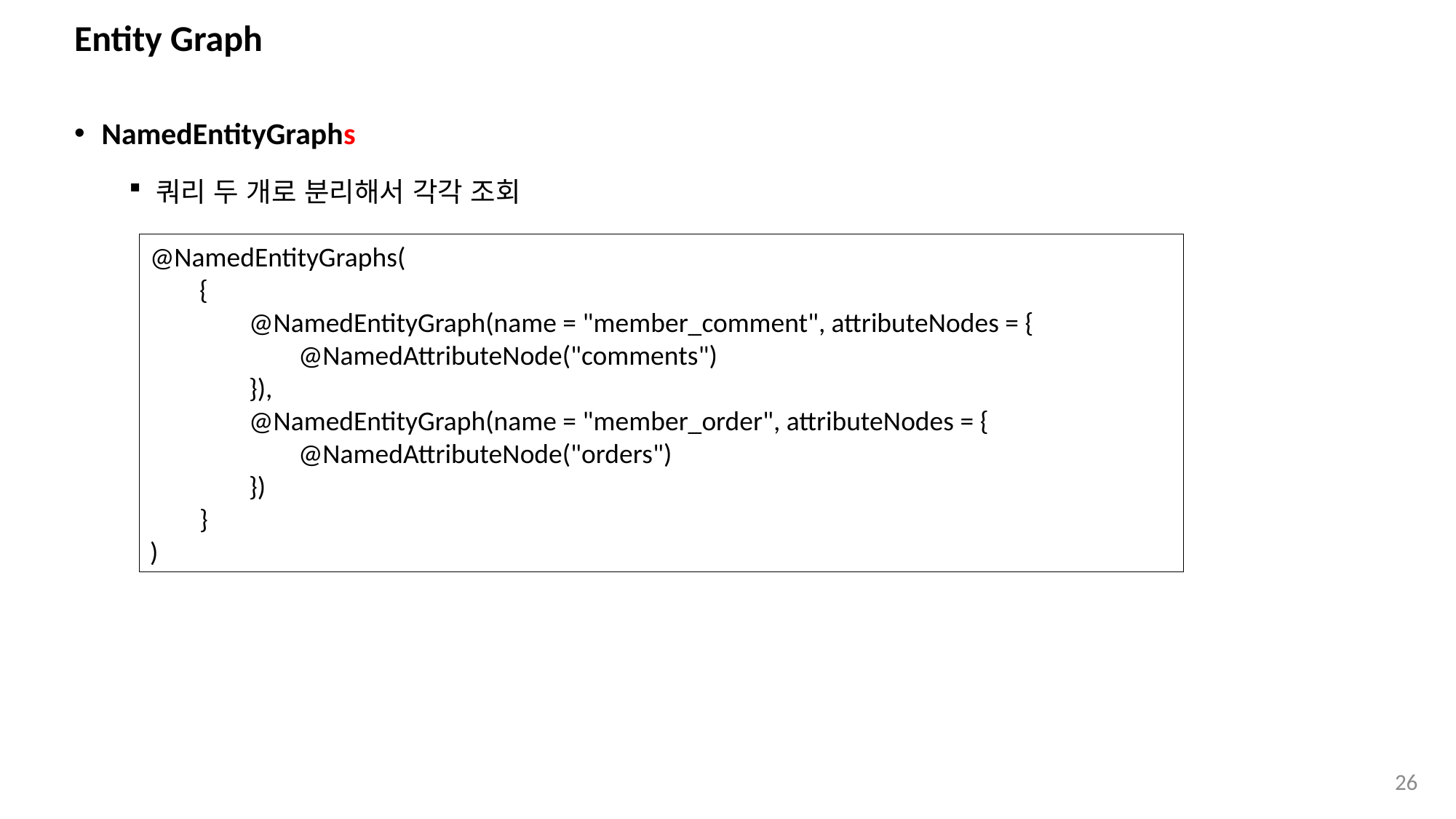

# Entity Graph
NamedEntityGraphs
쿼리 두 개로 분리해서 각각 조회

@NamedEntityGraphs(
        {
                @NamedEntityGraph(name = "member_comment", attributeNodes = {
                        @NamedAttributeNode("comments")
                }),
                @NamedEntityGraph(name = "member_order", attributeNodes = {
                        @NamedAttributeNode("orders")
                })
        }
)
26